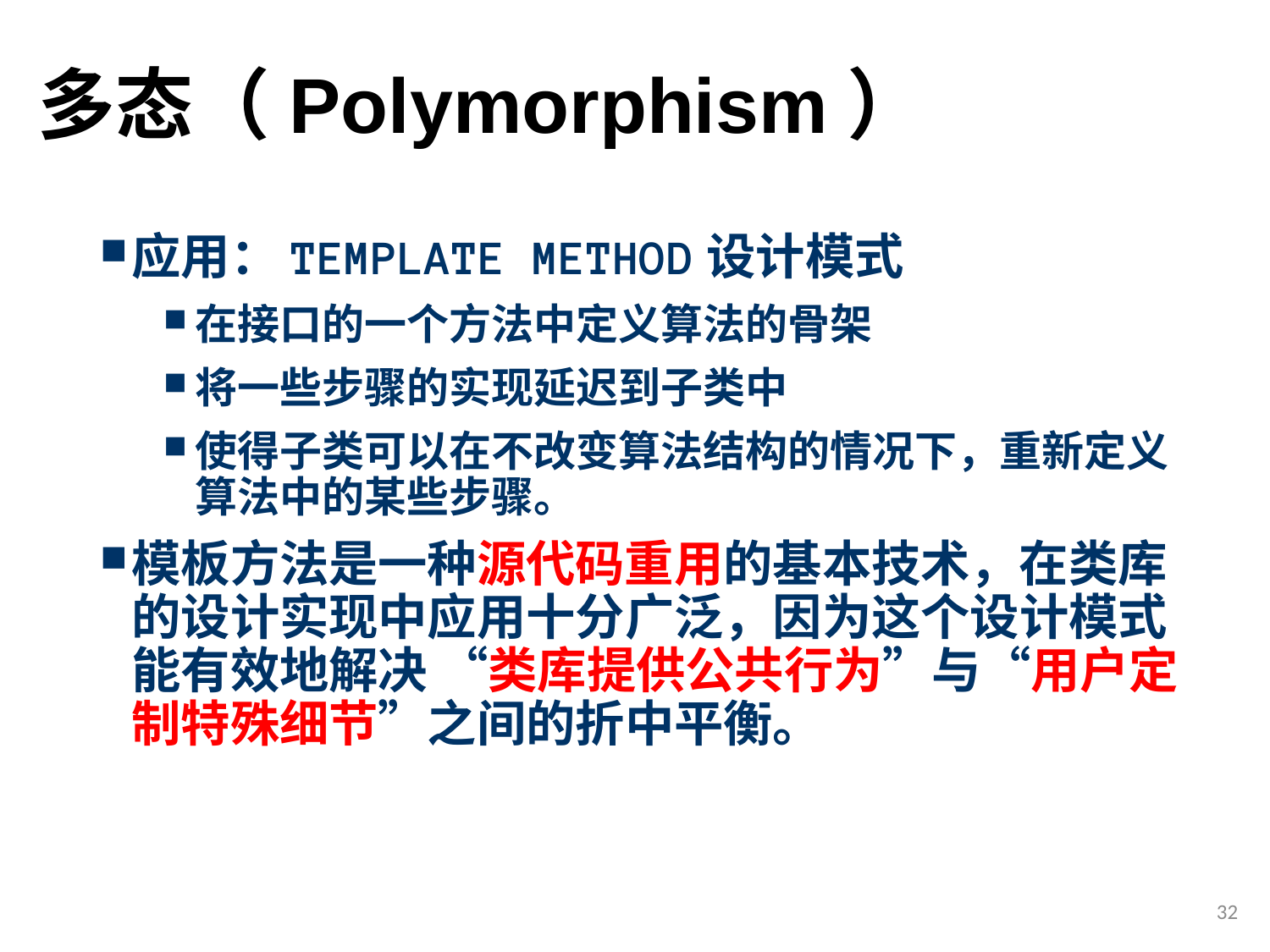

# 多态（Polymorphism）
应用：TEMPLATE METHOD设计模式
在接口的一个方法中定义算法的骨架
将一些步骤的实现延迟到子类中
使得子类可以在不改变算法结构的情况下，重新定义算法中的某些步骤。
模板方法是一种源代码重用的基本技术，在类库的设计实现中应用十分广泛，因为这个设计模式能有效地解决 “类库提供公共行为”与“用户定制特殊细节”之间的折中平衡。

32